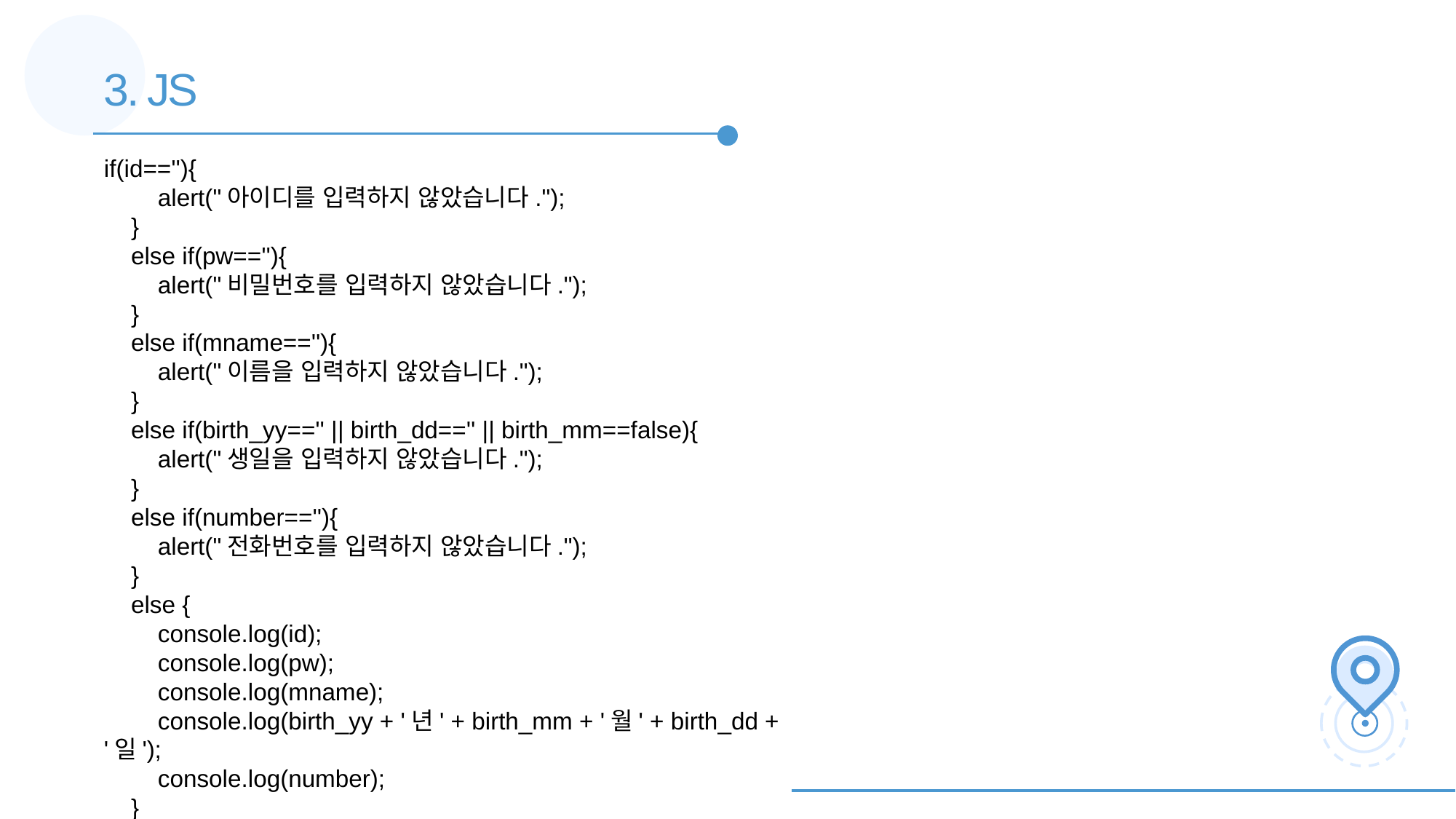

3. JS

if(id==''){
        alert("아이디를 입력하지 않았습니다.");
    }
    else if(pw==''){
        alert("비밀번호를 입력하지 않았습니다.");
    }
    else if(mname==''){
        alert("이름을 입력하지 않았습니다.");
    }
    else if(birth_yy=='' || birth_dd=='' || birth_mm==false){
        alert("생일을 입력하지 않았습니다.");
    }
    else if(number==''){
        alert("전화번호를 입력하지 않았습니다.");
    }
    else {
        console.log(id);
        console.log(pw);
        console.log(mname);
        console.log(birth_yy + '년' + birth_mm + '월' + birth_dd + '일');
        console.log(number);
    }
}